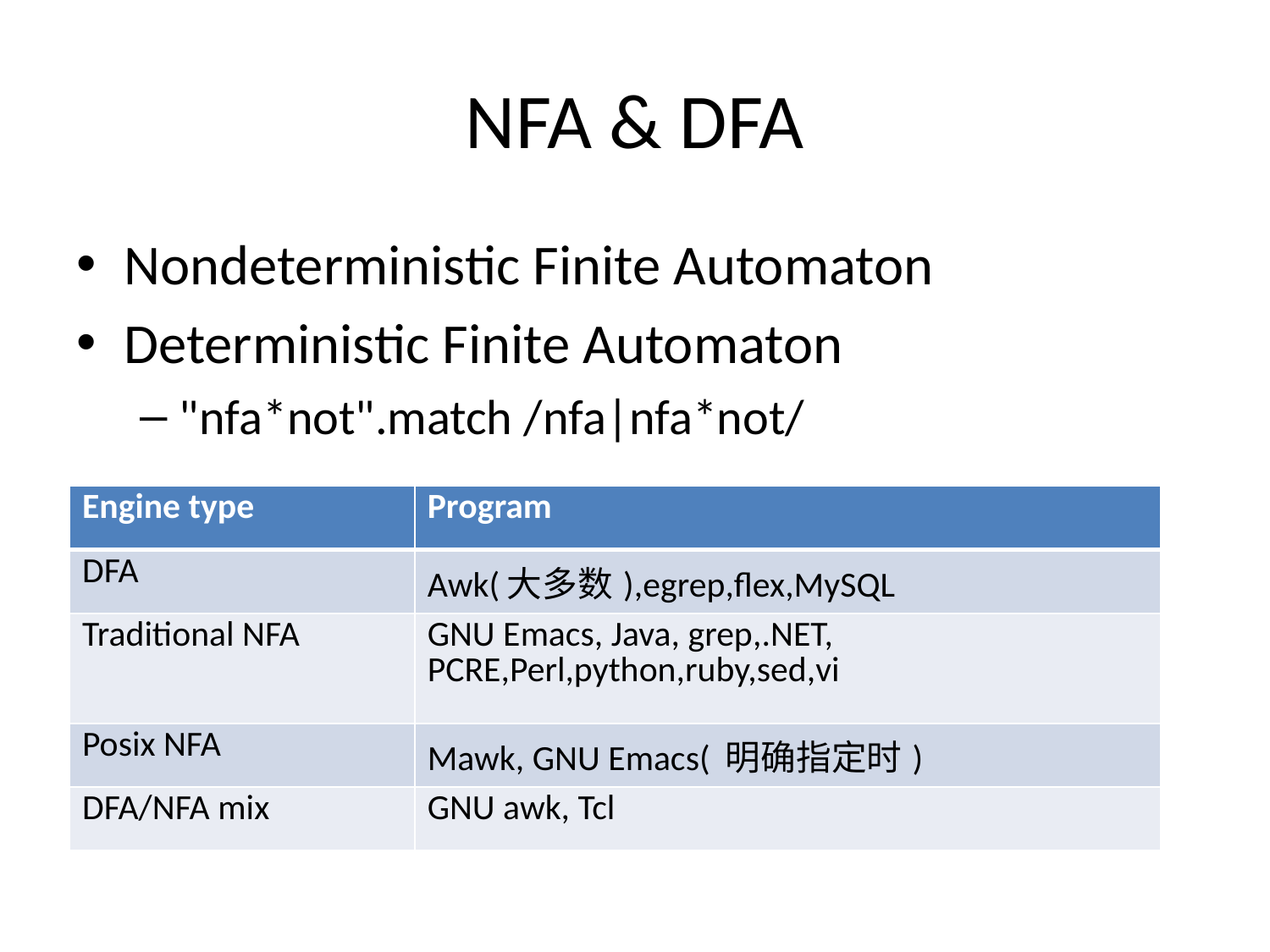

# NFA & DFA
Nondeterministic Finite Automaton
Deterministic Finite Automaton
"nfa*not".match /nfa|nfa*not/

| Engine type | Program |
| --- | --- |
| DFA | Awk(大多数),egrep,flex,MySQL |
| Traditional NFA | GNU Emacs, Java, grep,.NET, PCRE,Perl,python,ruby,sed,vi |
| Posix NFA | Mawk, GNU Emacs( 明确指定时) |
| DFA/NFA mix | GNU awk, Tcl |